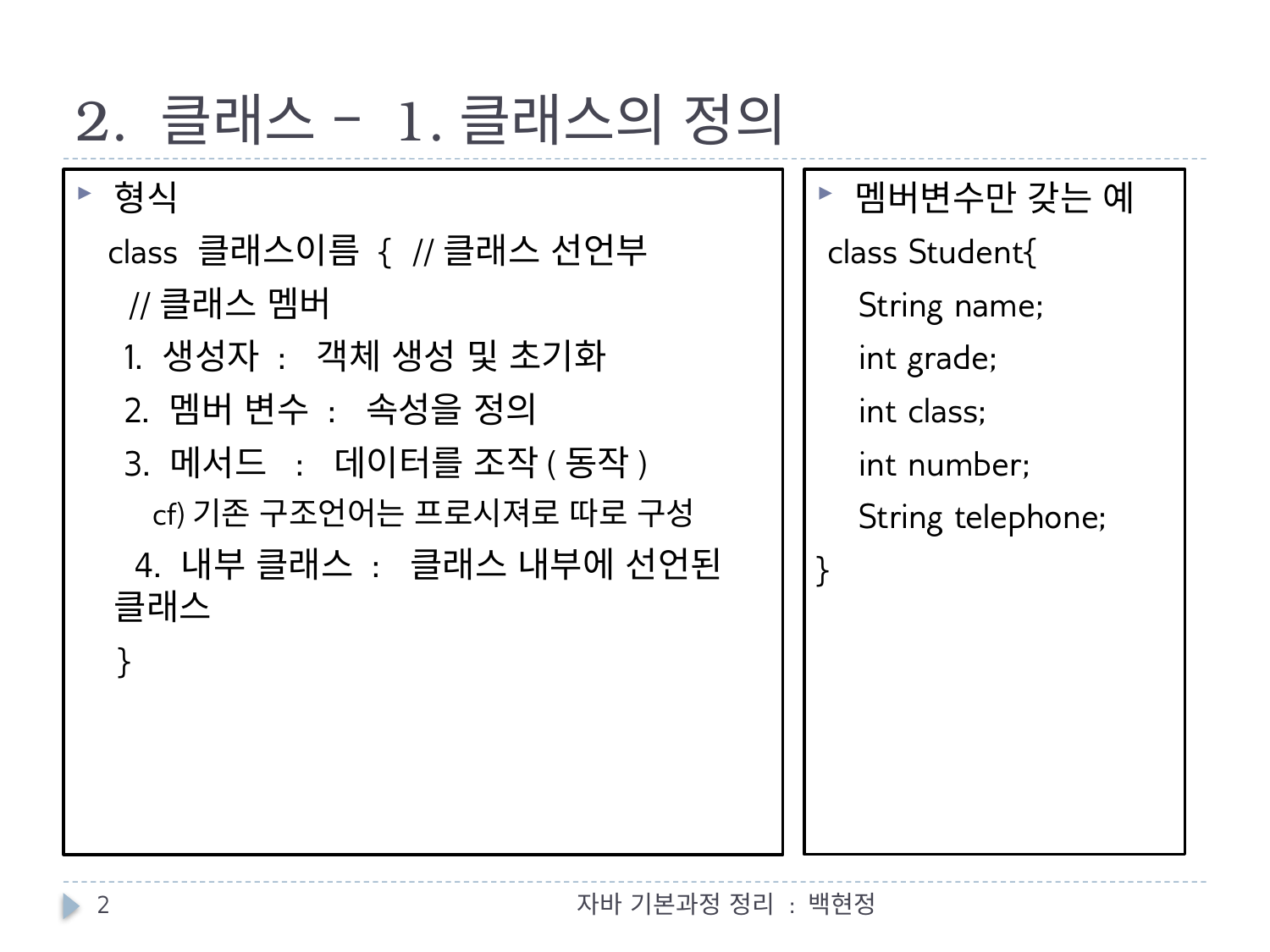

# 2. 클래스 – 1.클래스의 정의
형식
   class 클래스이름 {  //클래스 선언부
     //클래스 멤버
   	 1. 생성자 :  객체 생성 및 초기화
	 2. 멤버 변수 :  속성을 정의
	 3. 메서드  :  데이터를 조작(동작)
	    cf)기존 구조언어는 프로시져로 따로 구성
	  4. 내부 클래스 :  클래스 내부에 선언된 클래스
    }
멤버변수만 갖는 예
 class Student{
    String name;
    int grade;
    int class;
    int number;
    String telephone;
}
2
자바 기본과정 정리 : 백현정